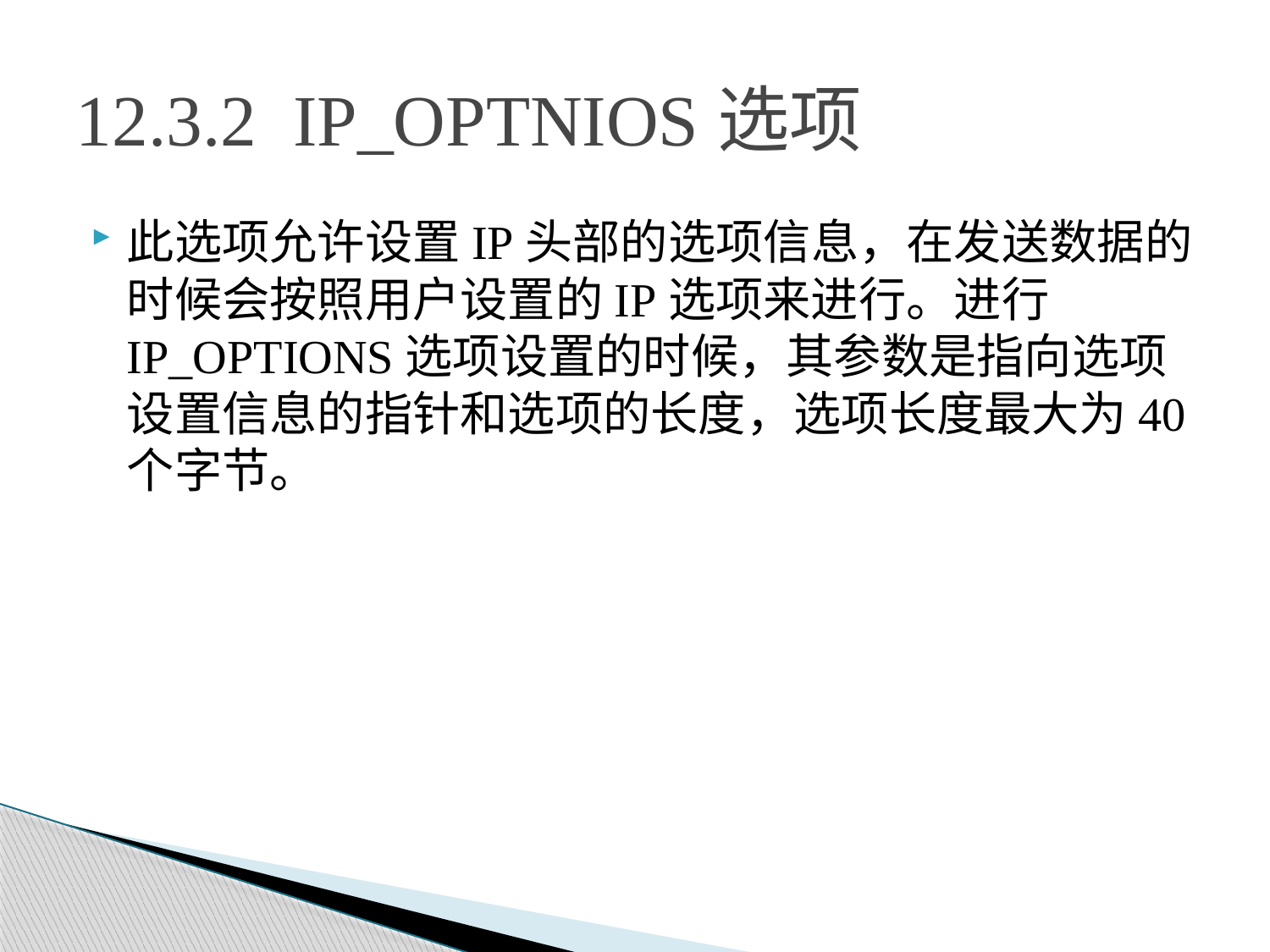

# 12.3.2  IP_OPTNIOS选项
此选项允许设置IP头部的选项信息，在发送数据的时候会按照用户设置的IP选项来进行。进行IP_OPTIONS选项设置的时候，其参数是指向选项设置信息的指针和选项的长度，选项长度最大为40个字节。